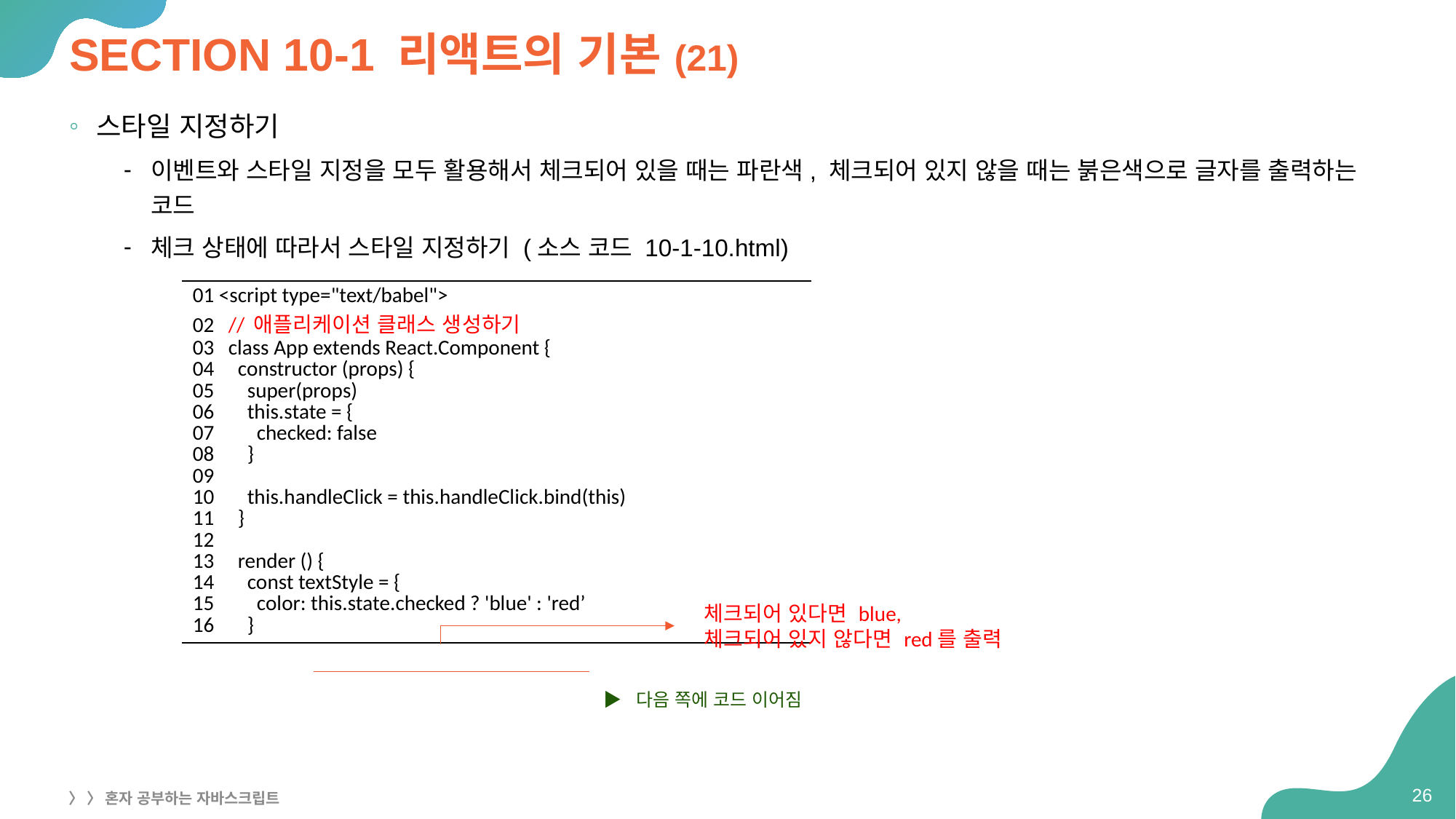

# SECTION 10-1 리액트의 기본(21)
스타일 지정하기
이벤트와 스타일 지정을 모두 활용해서 체크되어 있을 때는 파란색, 체크되어 있지 않을 때는 붉은색으로 글자를 출력하는 코드
체크 상태에 따라서 스타일 지정하기 (소스 코드 10-1-10.html)

| 01 <script type="text/babel"> 02 // 애플리케이션 클래스 생성하기 03 class App extends React.Component { 04 constructor (props) { 05 super(props) 06 this.state = { 07 checked: false 08 } 09 10 this.handleClick = this.handleClick.bind(this) 11 } 12 13 render () { 14 const textStyle = { 15 color: this.state.checked ? 'blue' : 'red’ 16 } |
| --- |
체크되어 있다면 blue,
체크되어 있지 않다면 red를 출력

▶  다음 쪽에 코드 이어짐
26
〉 〉 혼자 공부하는 자바스크립트